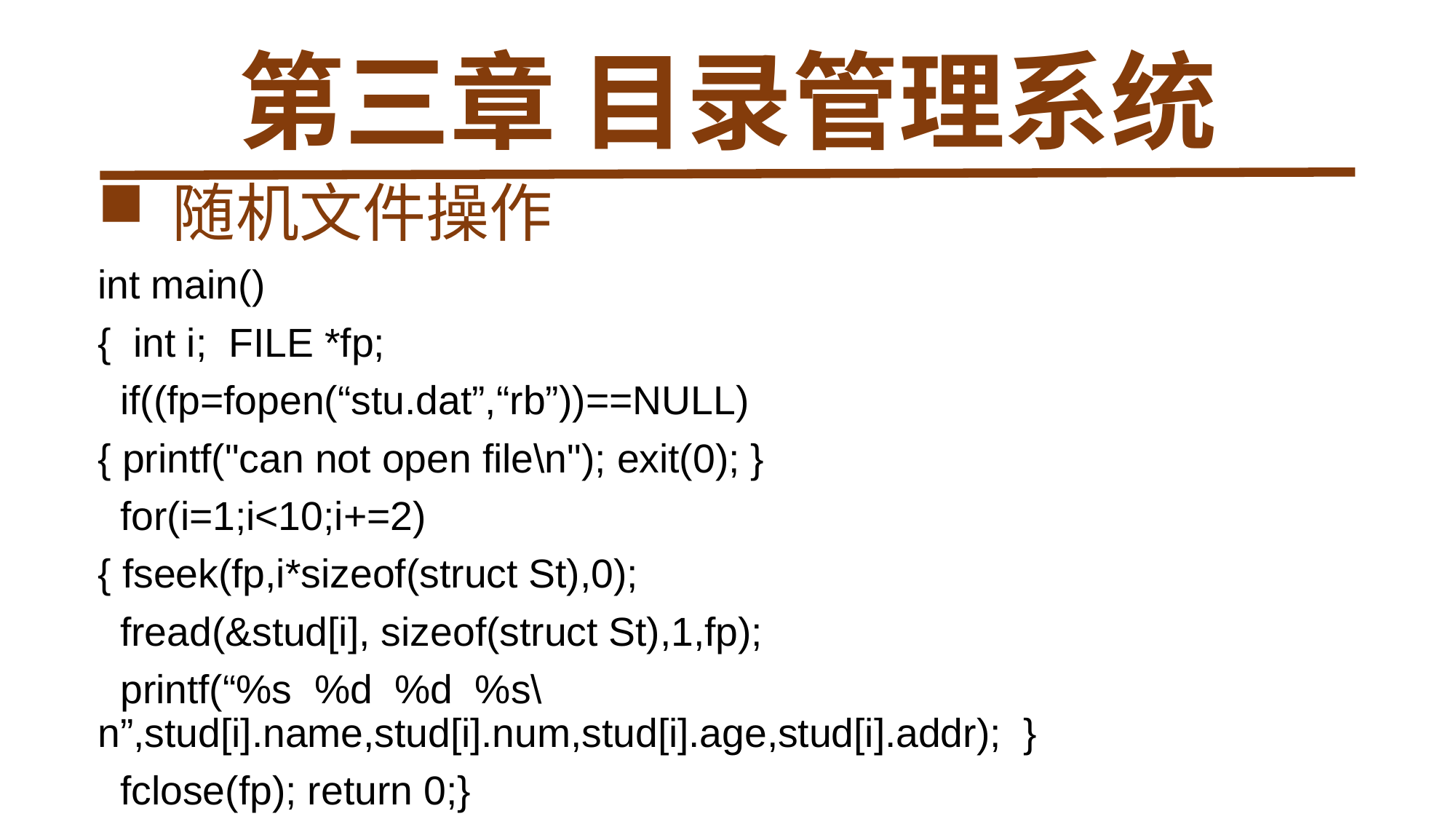

# 第三章 目录管理系统
 随机文件操作
int main()
{  int i;  FILE *fp;
  if((fp=fopen(“stu.dat”,“rb”))==NULL)
{ printf("can not open file\n"); exit(0); }
  for(i=1;i<10;i+=2)
{ fseek(fp,i*sizeof(struct St),0);
  fread(&stud[i], sizeof(struct St),1,fp);
  printf(“%s  %d  %d  %s\n”,stud[i].name,stud[i].num,stud[i].age,stud[i].addr);  }
  fclose(fp); return 0;}